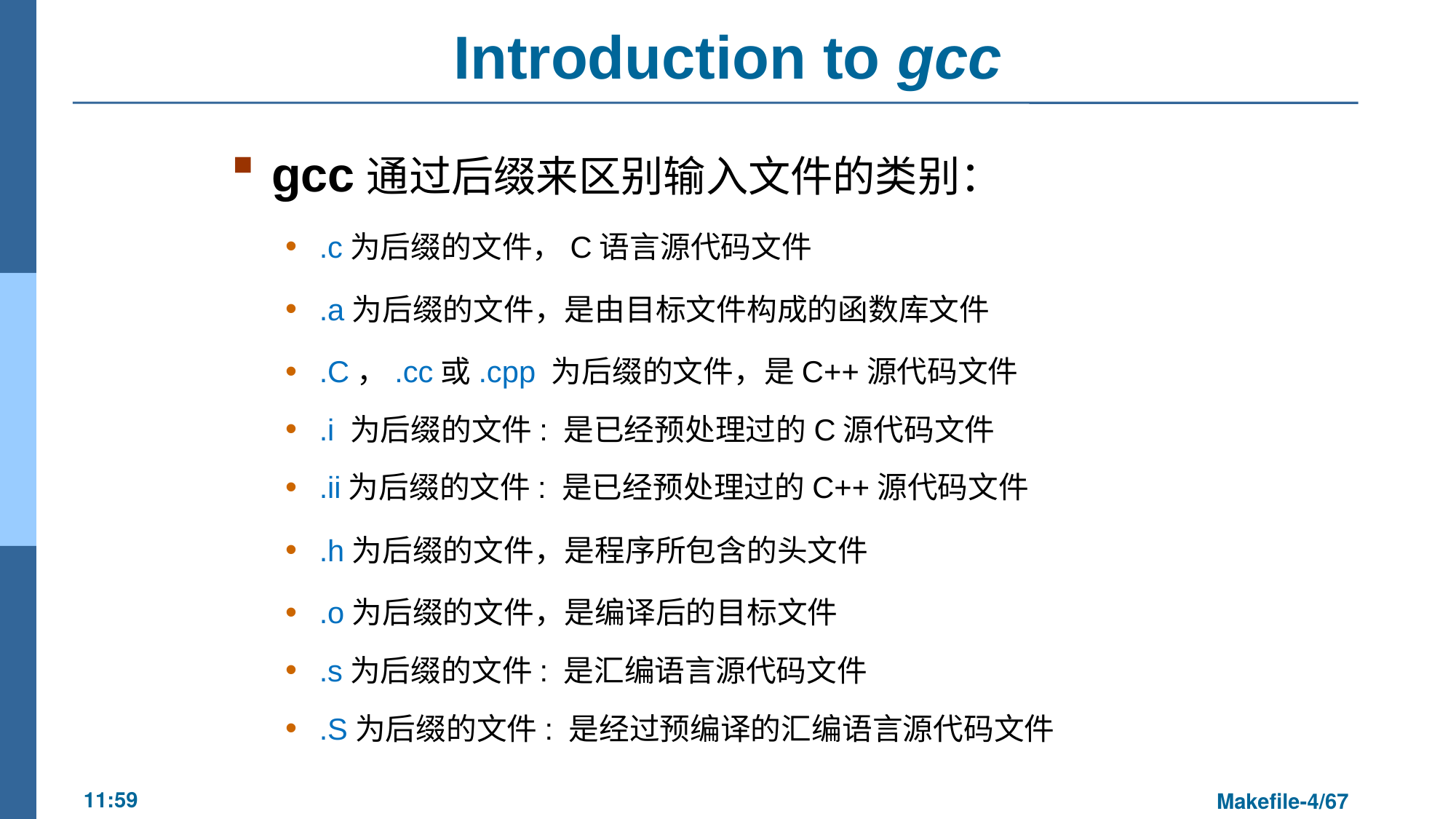

# Introduction to gcc
gcc通过后缀来区别输入文件的类别：
.c为后缀的文件，C语言源代码文件
.a为后缀的文件，是由目标文件构成的函数库文件
.C，.cc或.cpp 为后缀的文件，是C++源代码文件
.i 为后缀的文件: 是已经预处理过的C源代码文件
.ii为后缀的文件: 是已经预处理过的C++源代码文件
.h为后缀的文件，是程序所包含的头文件
.o为后缀的文件，是编译后的目标文件
.s为后缀的文件: 是汇编语言源代码文件
.S为后缀的文件: 是经过预编译的汇编语言源代码文件